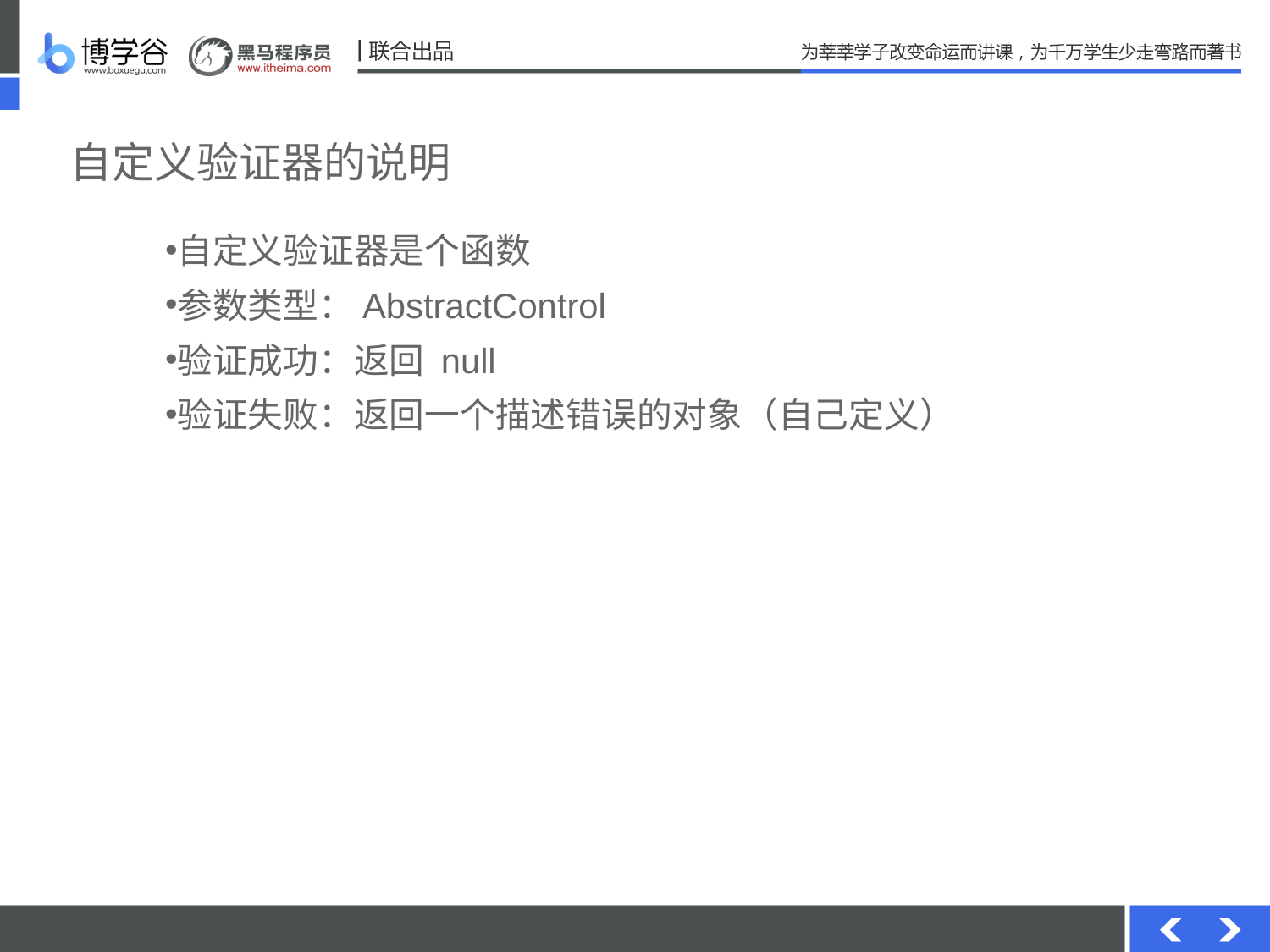

# 自定义验证器的说明
自定义验证器是个函数
参数类型：AbstractControl
验证成功：返回 null
验证失败：返回一个描述错误的对象（自己定义）